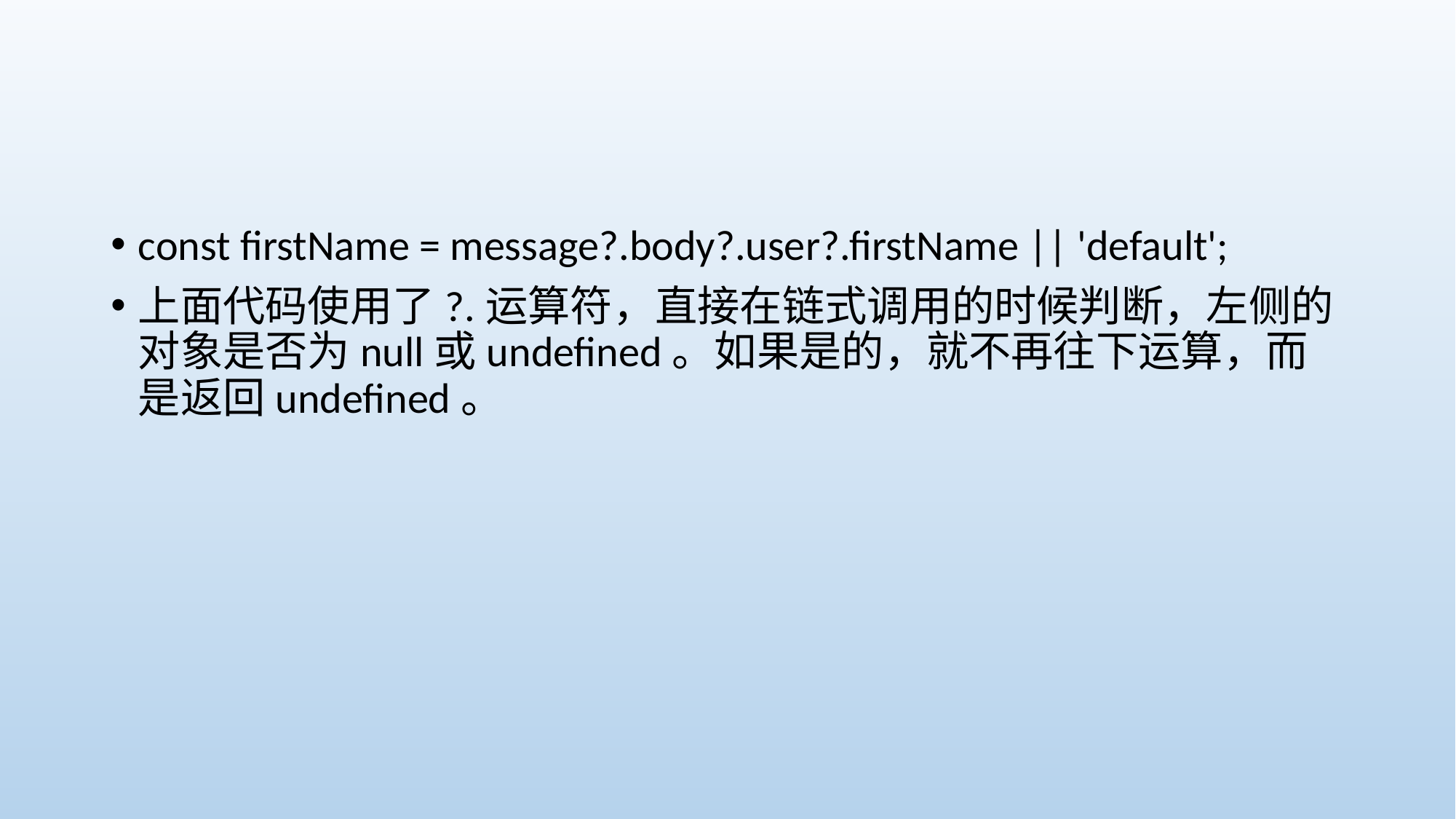

const firstName = message?.body?.user?.firstName || 'default';
上面代码使用了?.运算符，直接在链式调用的时候判断，左侧的对象是否为null或undefined。如果是的，就不再往下运算，而是返回undefined。